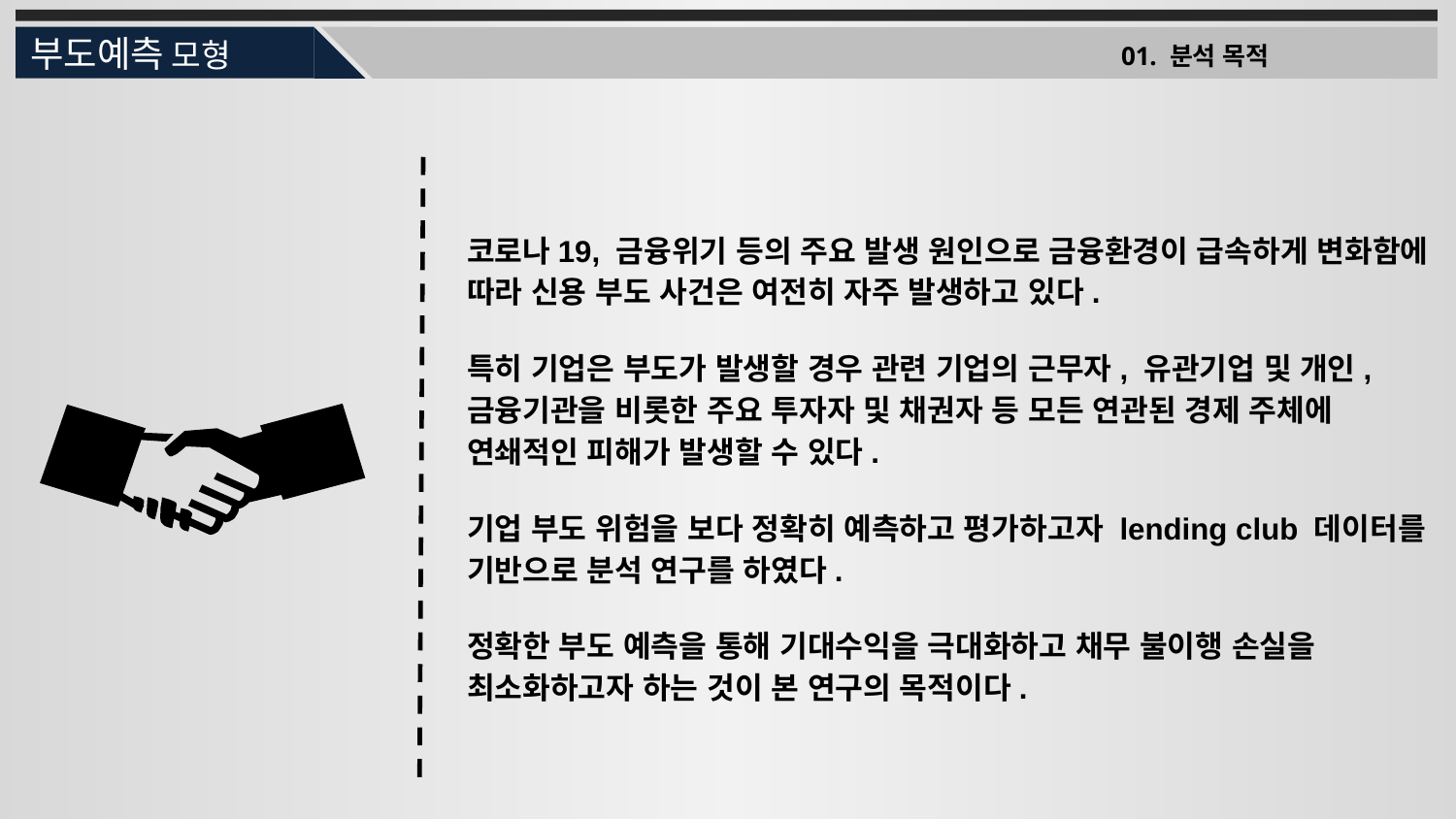

부도예측 모형
01. 분석 목적

코로나19, 금융위기 등의 주요 발생 원인으로 금융환경이 급속하게 변화함에 따라 신용 부도 사건은 여전히 자주 발생하고 있다.
특히 기업은 부도가 발생할 경우 관련 기업의 근무자, 유관기업 및 개인, 금융기관을 비롯한 주요 투자자 및 채권자 등 모든 연관된 경제 주체에 연쇄적인 피해가 발생할 수 있다.
기업 부도 위험을 보다 정확히 예측하고 평가하고자 lending club 데이터를 기반으로 분석 연구를 하였다.
정확한 부도 예측을 통해 기대수익을 극대화하고 채무 불이행 손실을 최소화하고자 하는 것이 본 연구의 목적이다.